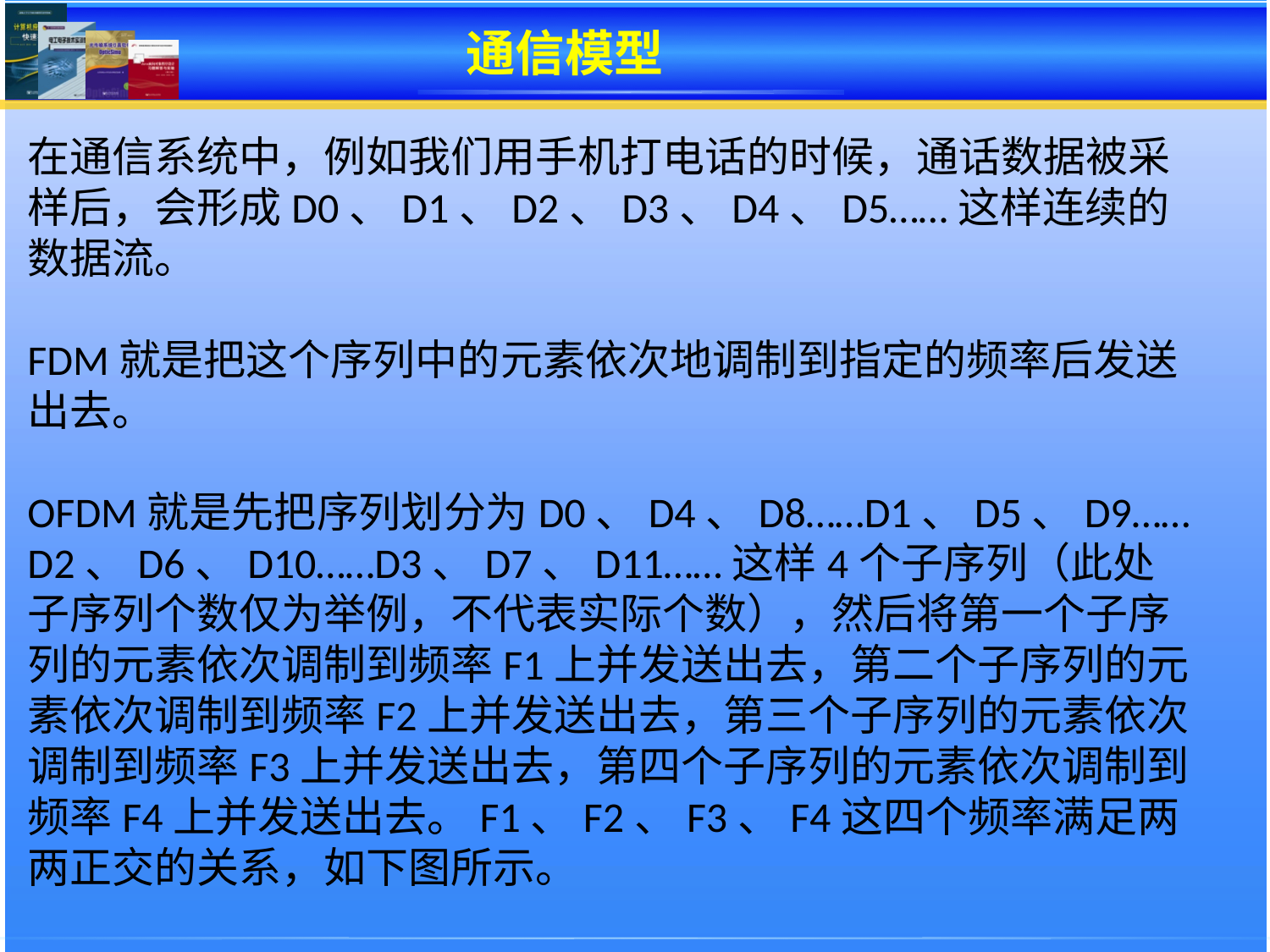

通信模型
在通信系统中，例如我们用手机打电话的时候，通话数据被采样后，会形成D0、D1、D2、D3、D4、D5……这样连续的数据流。

FDM就是把这个序列中的元素依次地调制到指定的频率后发送出去。

OFDM就是先把序列划分为D0、D4、D8……D1、D5、D9……D2、D6、D10……D3、D7、D11……这样4个子序列（此处子序列个数仅为举例，不代表实际个数），然后将第一个子序列的元素依次调制到频率F1上并发送出去，第二个子序列的元素依次调制到频率F2上并发送出去，第三个子序列的元素依次调制到频率F3上并发送出去，第四个子序列的元素依次调制到频率F4上并发送出去。F1、F2、F3、F4这四个频率满足两两正交的关系，如下图所示。